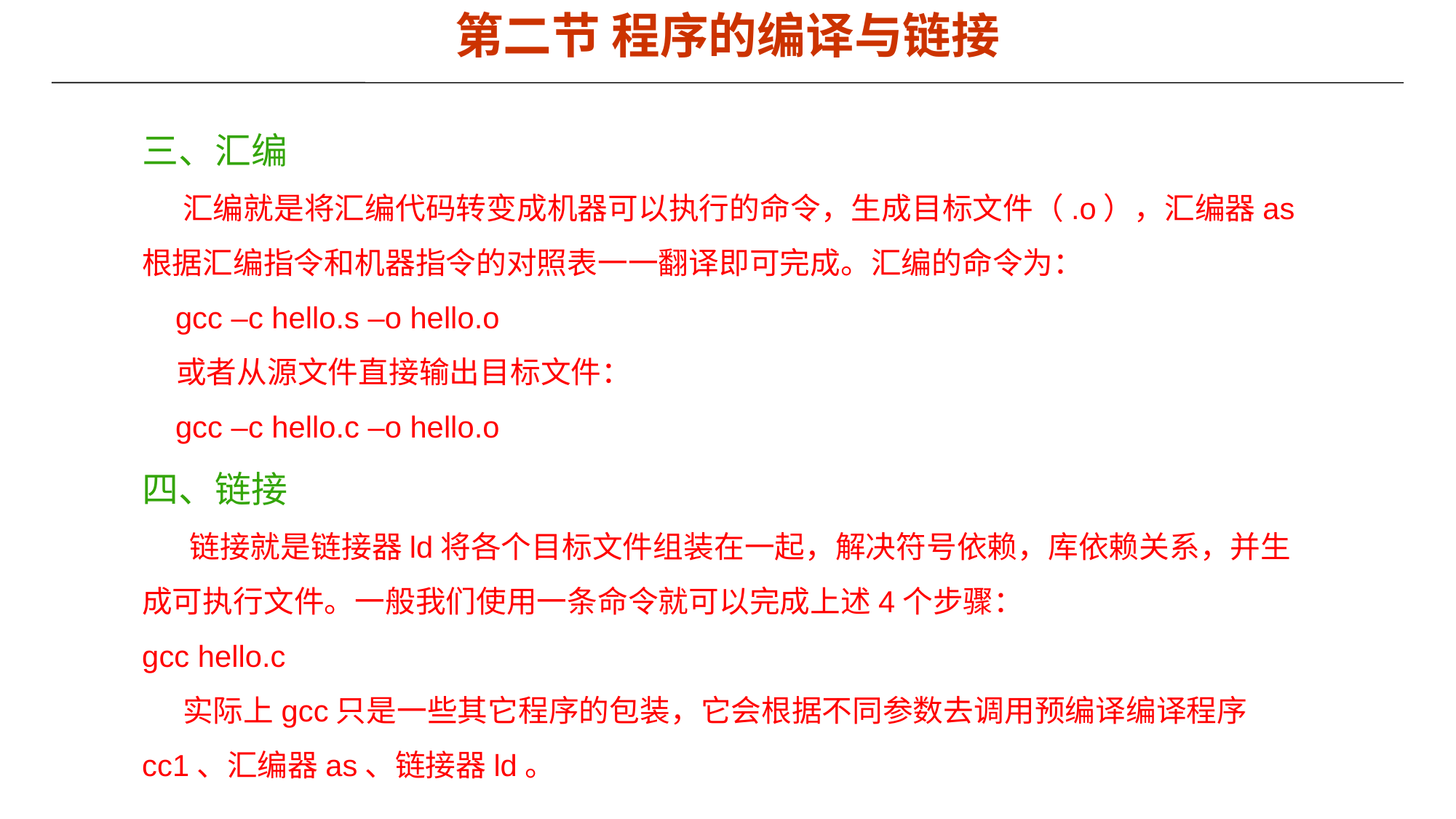

第二节 程序的编译与链接

三、汇编
     汇编就是将汇编代码转变成机器可以执行的命令，生成目标文件（.o），汇编器as根据汇编指令和机器指令的对照表一一翻译即可完成。汇编的命令为：
    gcc –c hello.s –o hello.o
    或者从源文件直接输出目标文件：
    gcc –c hello.c –o hello.o
四、链接
      链接就是链接器ld将各个目标文件组装在一起，解决符号依赖，库依赖关系，并生成可执行文件。一般我们使用一条命令就可以完成上述4个步骤：
gcc hello.c
     实际上gcc只是一些其它程序的包装，它会根据不同参数去调用预编译编译程序cc1、汇编器as、链接器ld。